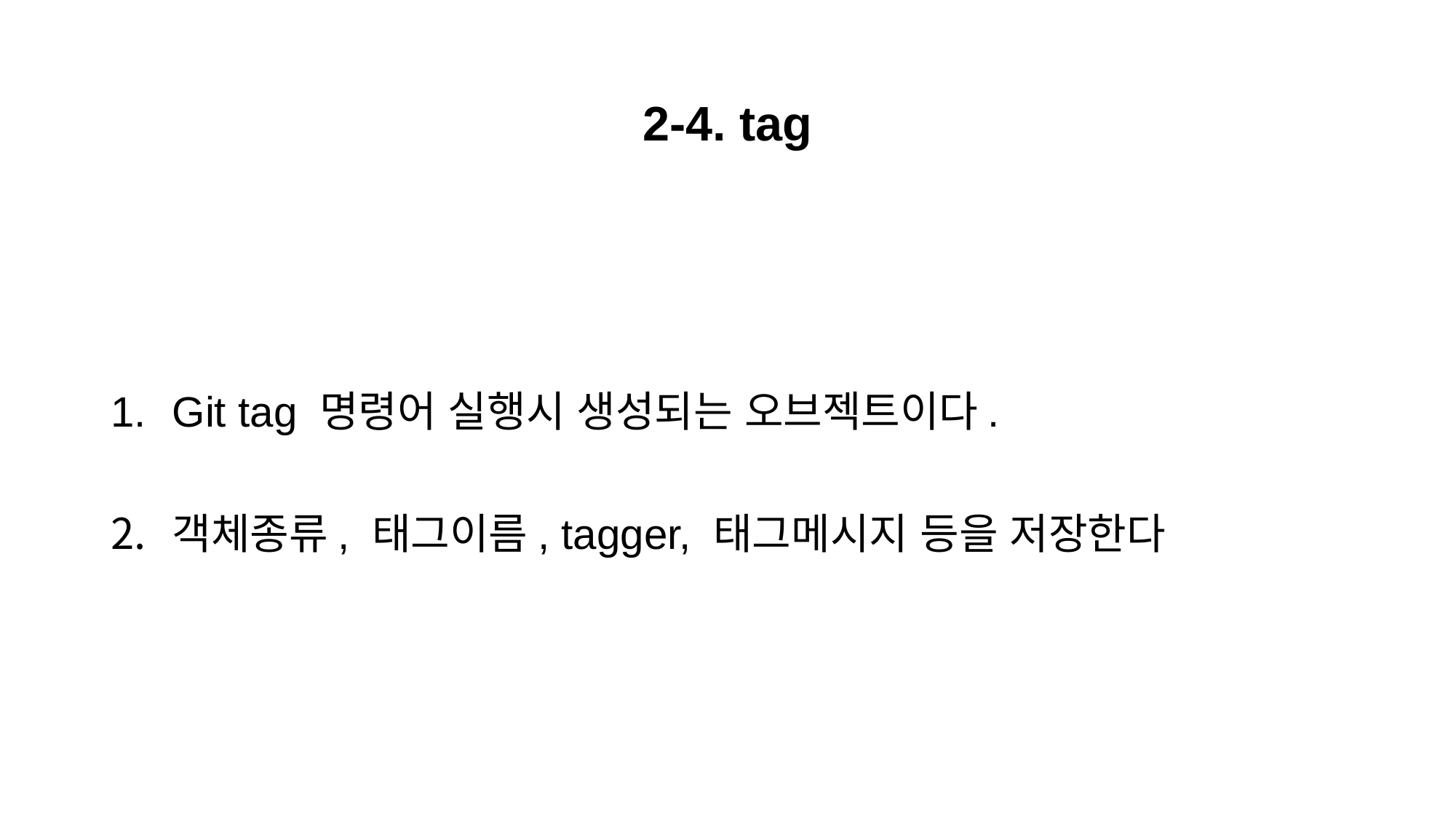

# 2-4. tag
Git tag 명령어 실행시 생성되는 오브젝트이다.

객체종류, 태그이름, tagger, 태그메시지 등을 저장한다